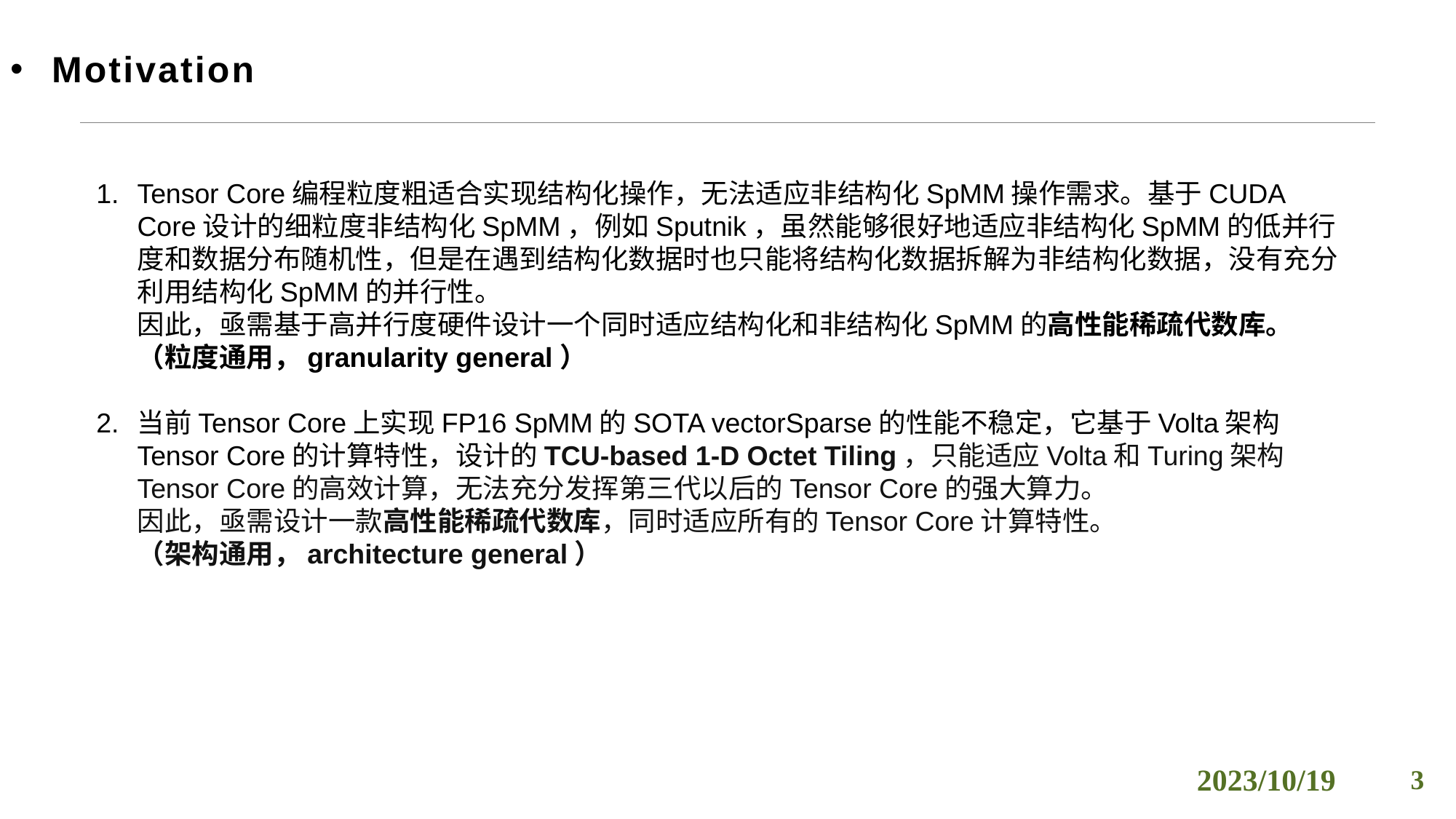

Motivation
Tensor Core编程粒度粗适合实现结构化操作，无法适应非结构化SpMM操作需求。基于CUDA Core设计的细粒度非结构化SpMM，例如Sputnik，虽然能够很好地适应非结构化SpMM的低并行度和数据分布随机性，但是在遇到结构化数据时也只能将结构化数据拆解为非结构化数据，没有充分利用结构化SpMM的并行性。
因此，亟需基于高并行度硬件设计一个同时适应结构化和非结构化SpMM的高性能稀疏代数库。
（粒度通用，granularity general）

当前Tensor Core上实现FP16 SpMM的SOTA vectorSparse的性能不稳定，它基于Volta架构Tensor Core的计算特性，设计的TCU-based 1-D Octet Tiling，只能适应Volta和Turing架构Tensor Core的高效计算，无法充分发挥第三代以后的Tensor Core的强大算力。
因此，亟需设计一款高性能稀疏代数库，同时适应所有的Tensor Core计算特性。
（架构通用，architecture general）
2023/10/19
3